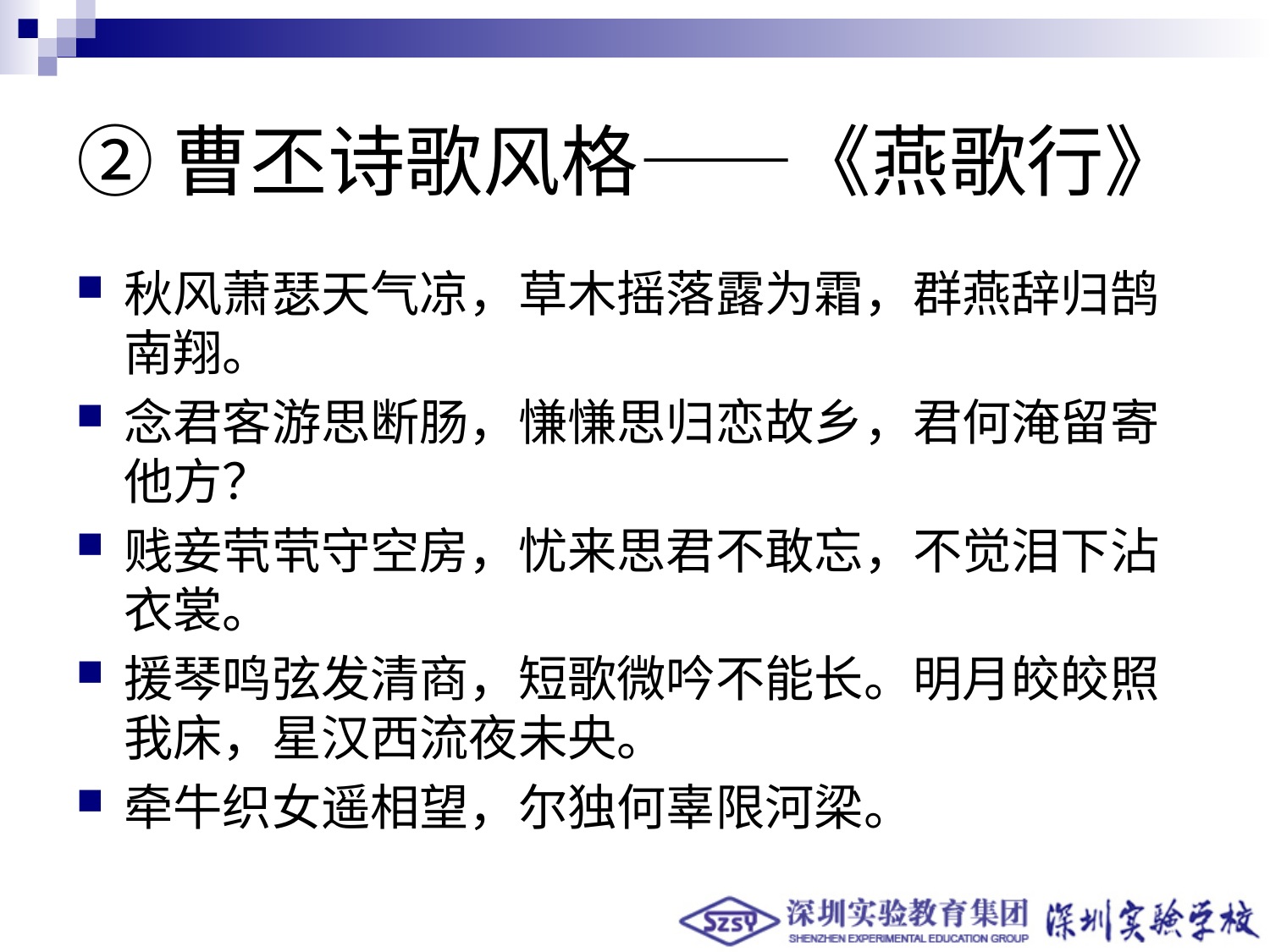

# ②曹丕诗歌风格——《燕歌行》
秋风萧瑟天气凉，草木摇落露为霜，群燕辞归鹄南翔。
念君客游思断肠，慊慊思归恋故乡，君何淹留寄他方？
贱妾茕茕守空房，忧来思君不敢忘，不觉泪下沾衣裳。
援琴鸣弦发清商，短歌微吟不能长。明月皎皎照我床，星汉西流夜未央。
牵牛织女遥相望，尔独何辜限河梁。